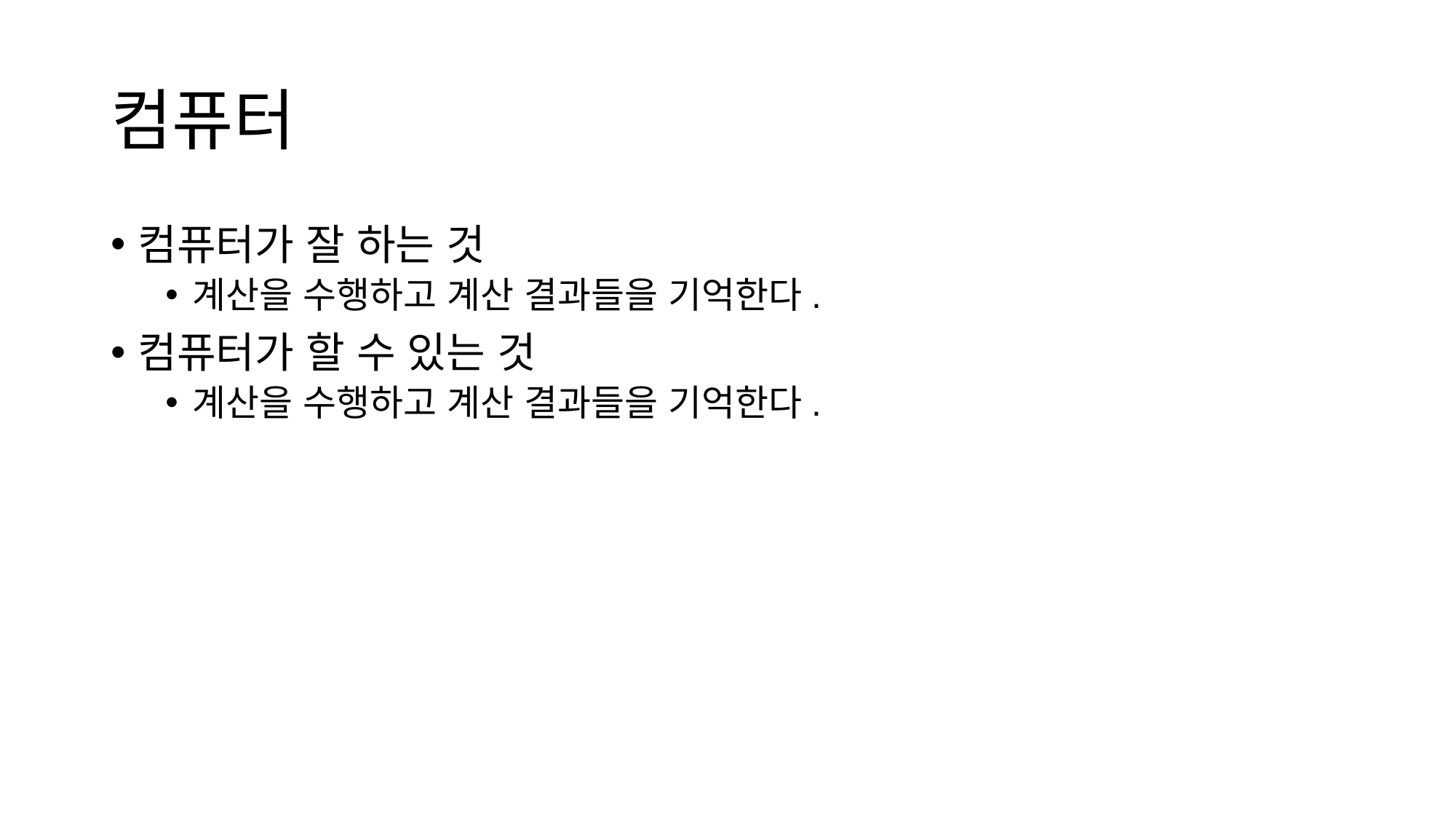

# 컴퓨터
컴퓨터가 잘 하는 것
계산을 수행하고 계산 결과들을 기억한다.
컴퓨터가 할 수 있는 것
계산을 수행하고 계산 결과들을 기억한다.